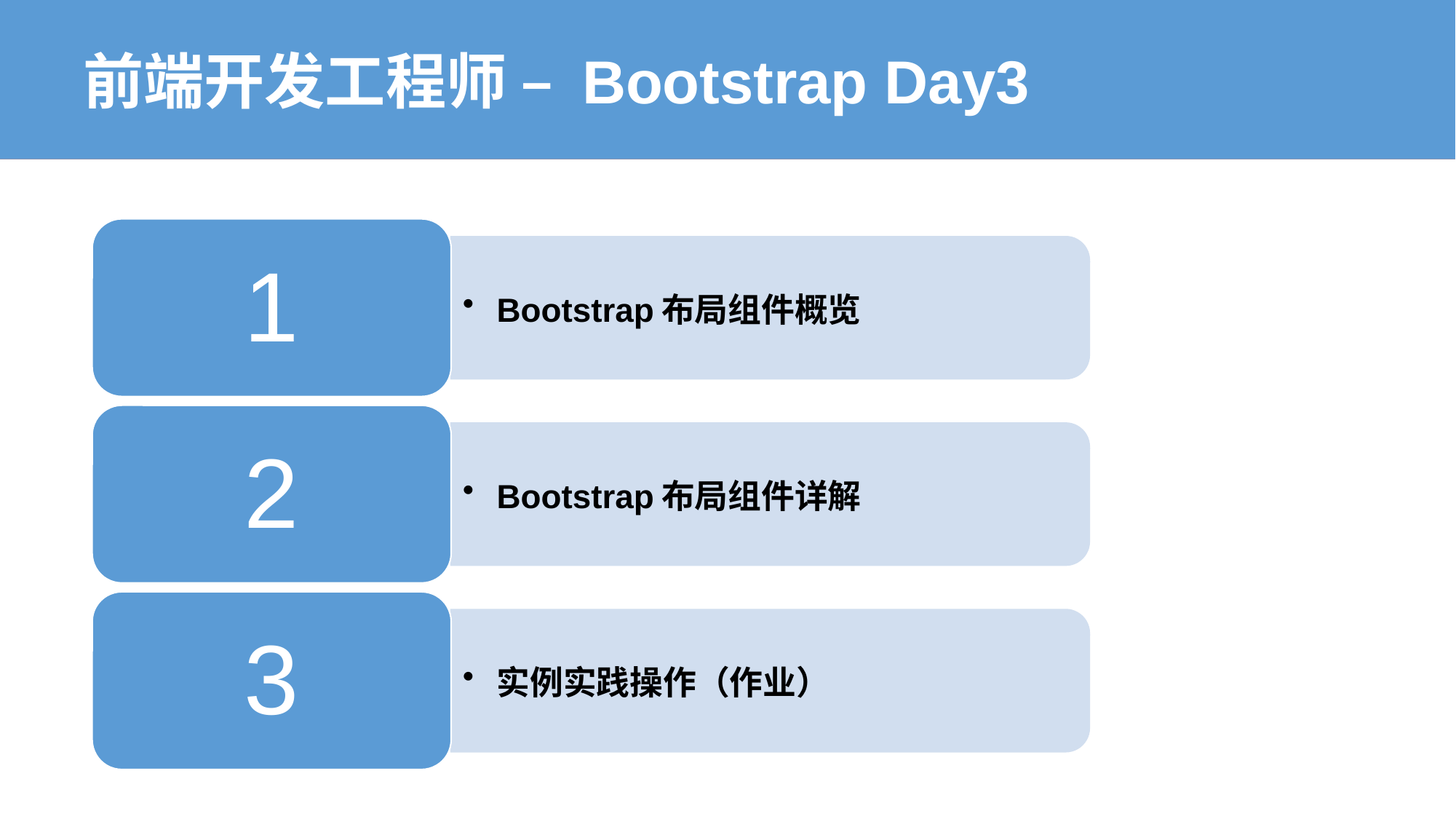

# 前端开发工程师 – Bootstrap Day3
1
Bootstrap布局组件概览
Bootstrap布局组件详解
3
实例实践操作（作业）
2